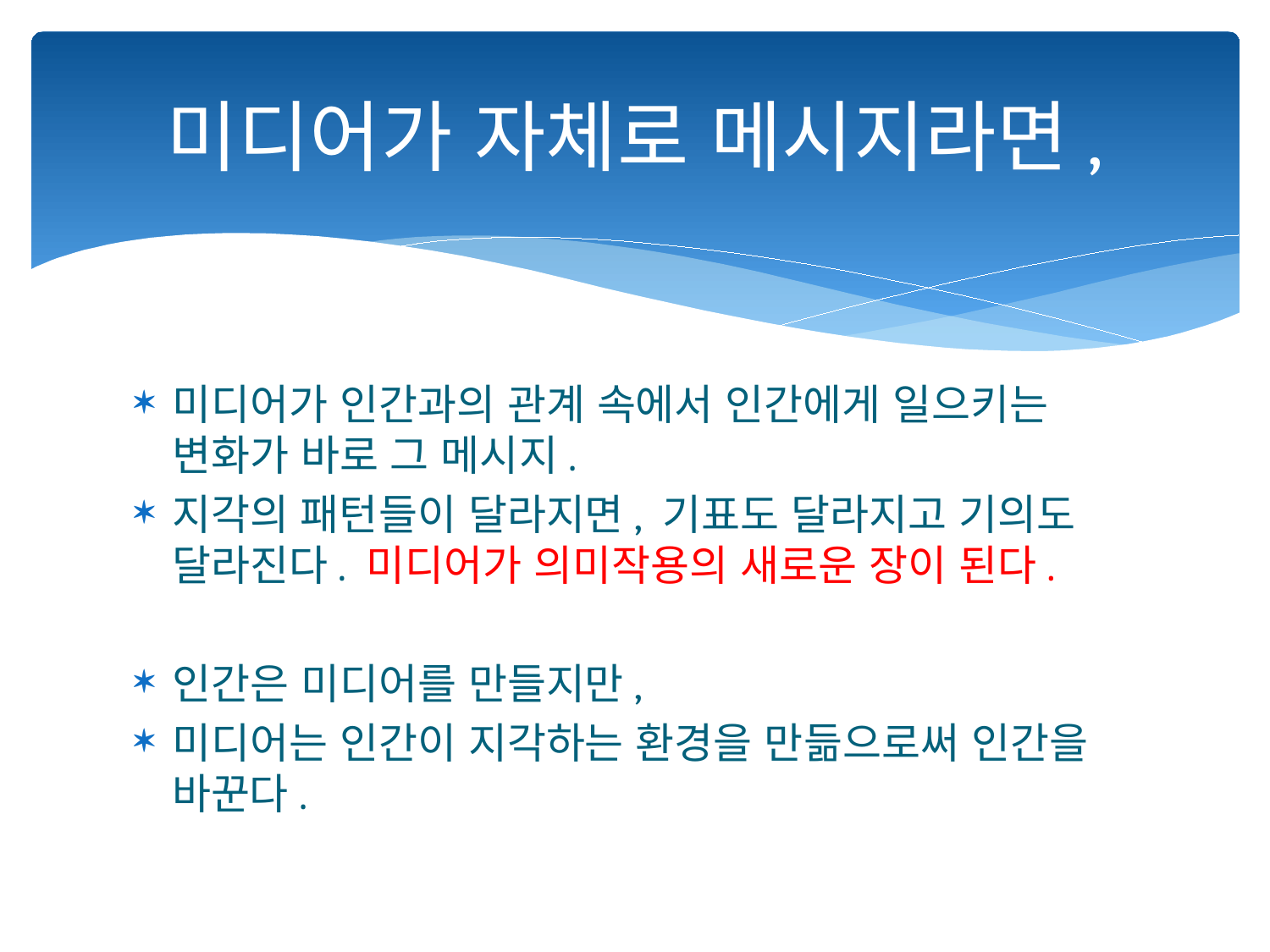

# 미디어가 자체로 메시지라면,
미디어가 인간과의 관계 속에서 인간에게 일으키는 변화가 바로 그 메시지.
지각의 패턴들이 달라지면, 기표도 달라지고 기의도 달라진다. 미디어가 의미작용의 새로운 장이 된다.

인간은 미디어를 만들지만,
미디어는 인간이 지각하는 환경을 만듦으로써 인간을 바꾼다.